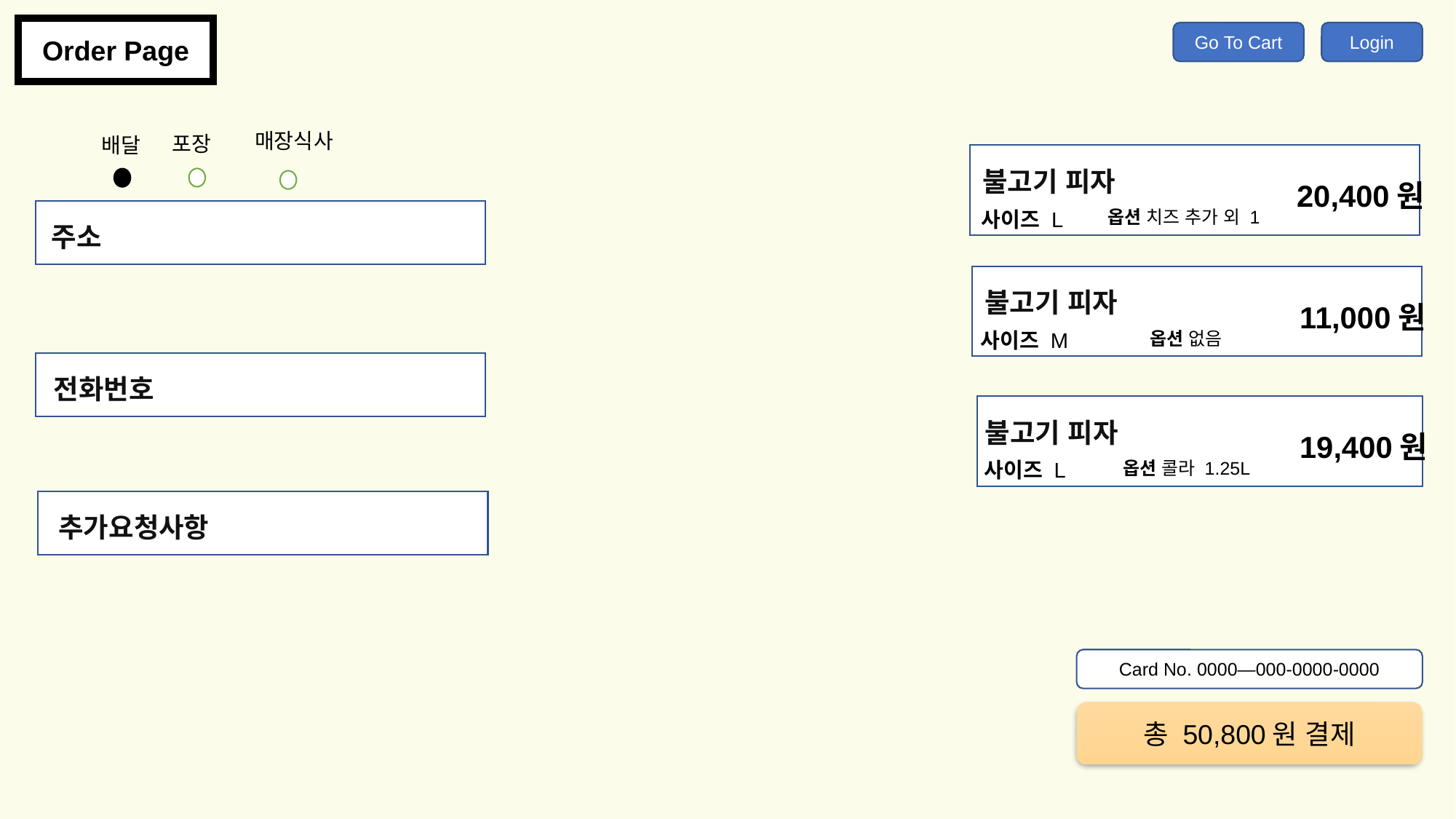

Order Page
Go To Cart
Login
매장식사
포장
배달

불고기 피자
20,400원
사이즈 L
옵션 치즈 추가 외 1

주소

불고기 피자
11,000원
사이즈 M
옵션 없음

전화번호

불고기 피자
19,400원
사이즈 L
옵션 콜라 1.25L

추가요청사항
Card No. 0000—000-0000-0000
총 50,800원 결제